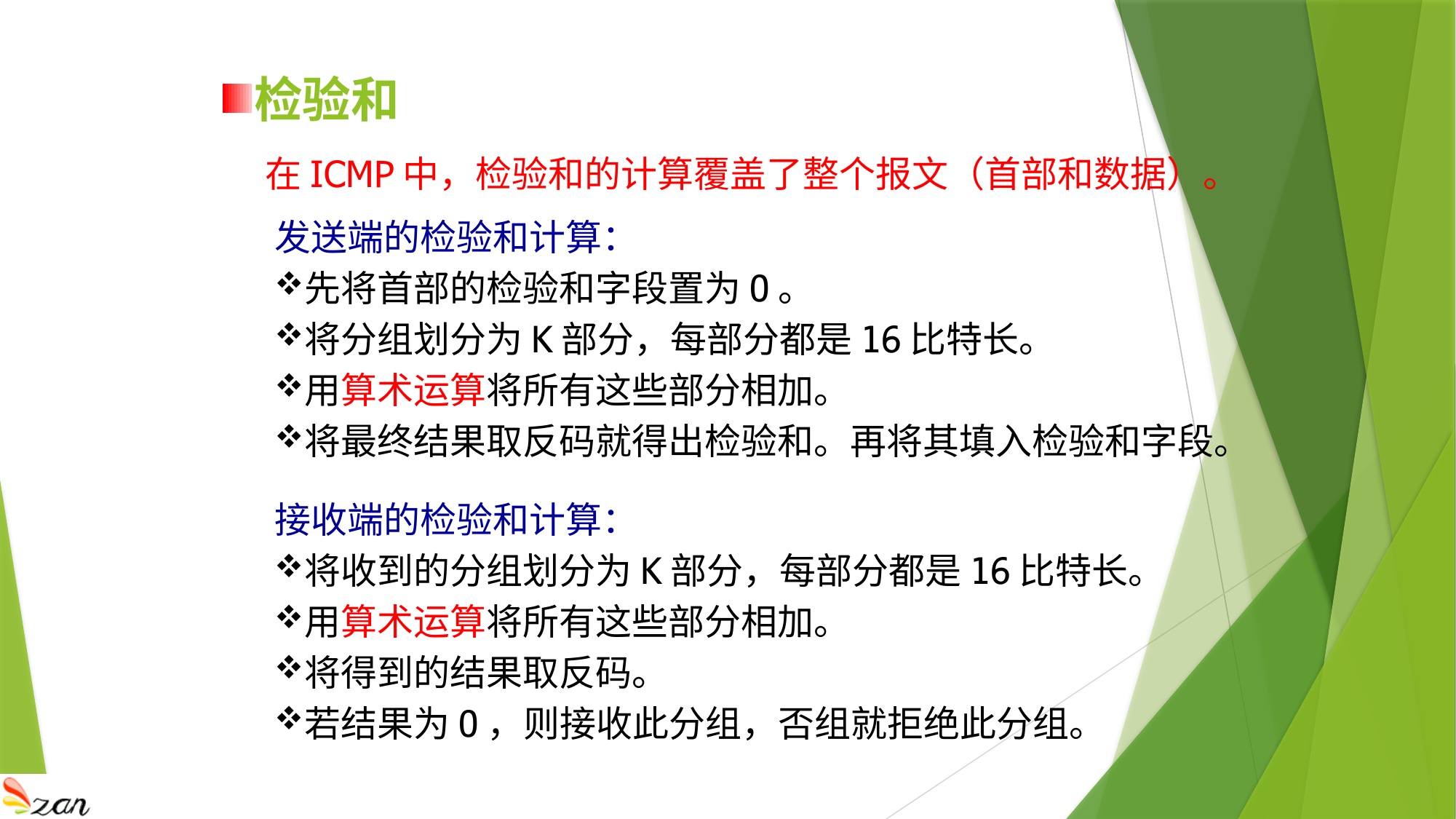

# 检验和
在ICMP中，检验和的计算覆盖了整个报文（首部和数据）。
发送端的检验和计算：
先将首部的检验和字段置为0。
将分组划分为K部分，每部分都是16比特长。
用算术运算将所有这些部分相加。
将最终结果取反码就得出检验和。再将其填入检验和字段。
接收端的检验和计算：
将收到的分组划分为K部分，每部分都是16比特长。
用算术运算将所有这些部分相加。
将得到的结果取反码。
若结果为0，则接收此分组，否组就拒绝此分组。